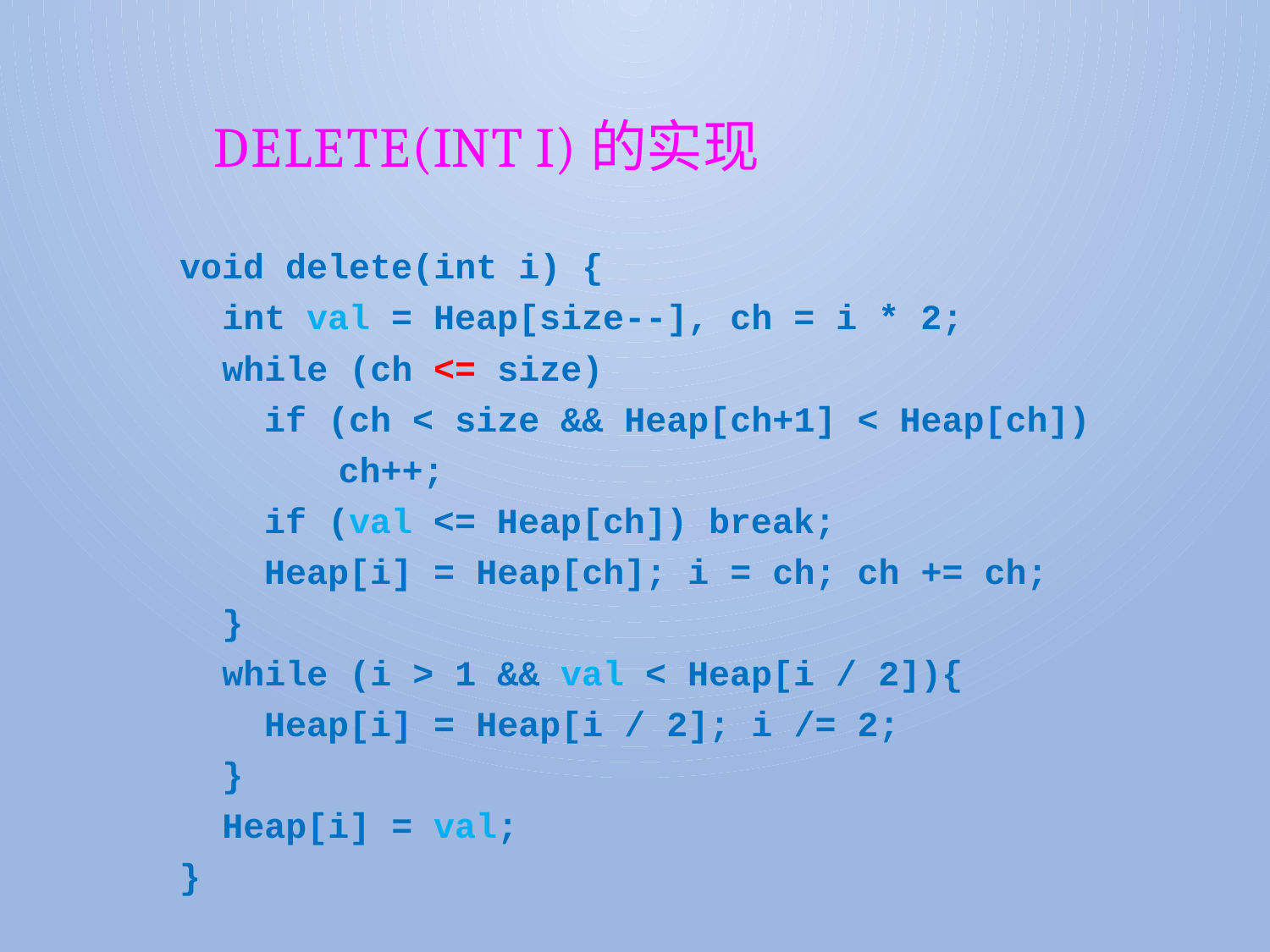

# Delete(int i)的实现
void delete(int i) {
  int val = Heap[size--], ch = i * 2;
  while (ch <= size)
    if (ch < size && Heap[ch+1] < Heap[ch])
      ch++;
    if (val <= Heap[ch]) break;
    Heap[i] = Heap[ch]; i = ch; ch += ch;
  }
  while (i > 1 && val < Heap[i / 2]){
    Heap[i] = Heap[i / 2]; i /= 2;
  }
  Heap[i] = val;
}